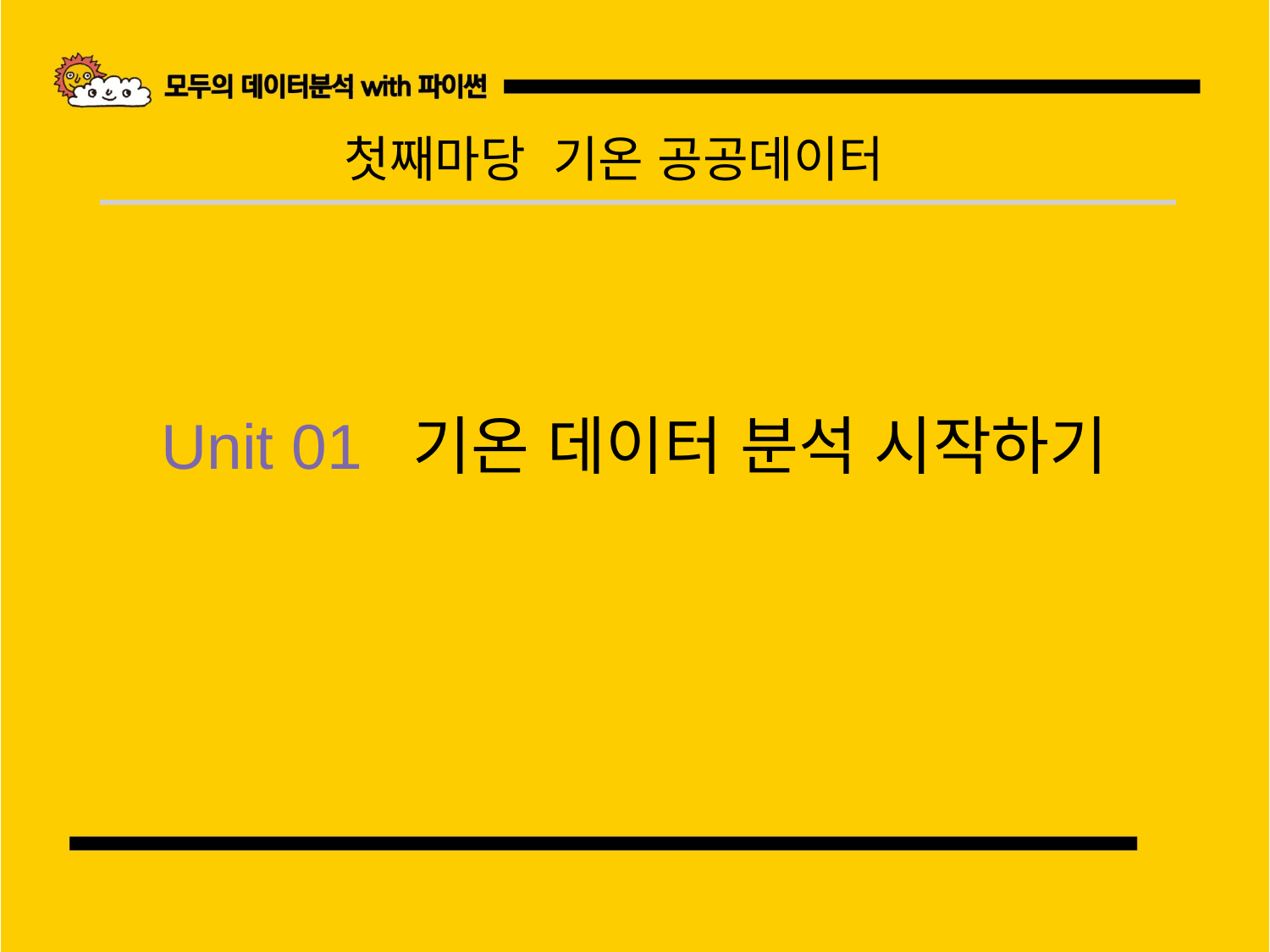

첫째마당  기온 공공데이터
Unit 01  기온 데이터 분석 시작하기